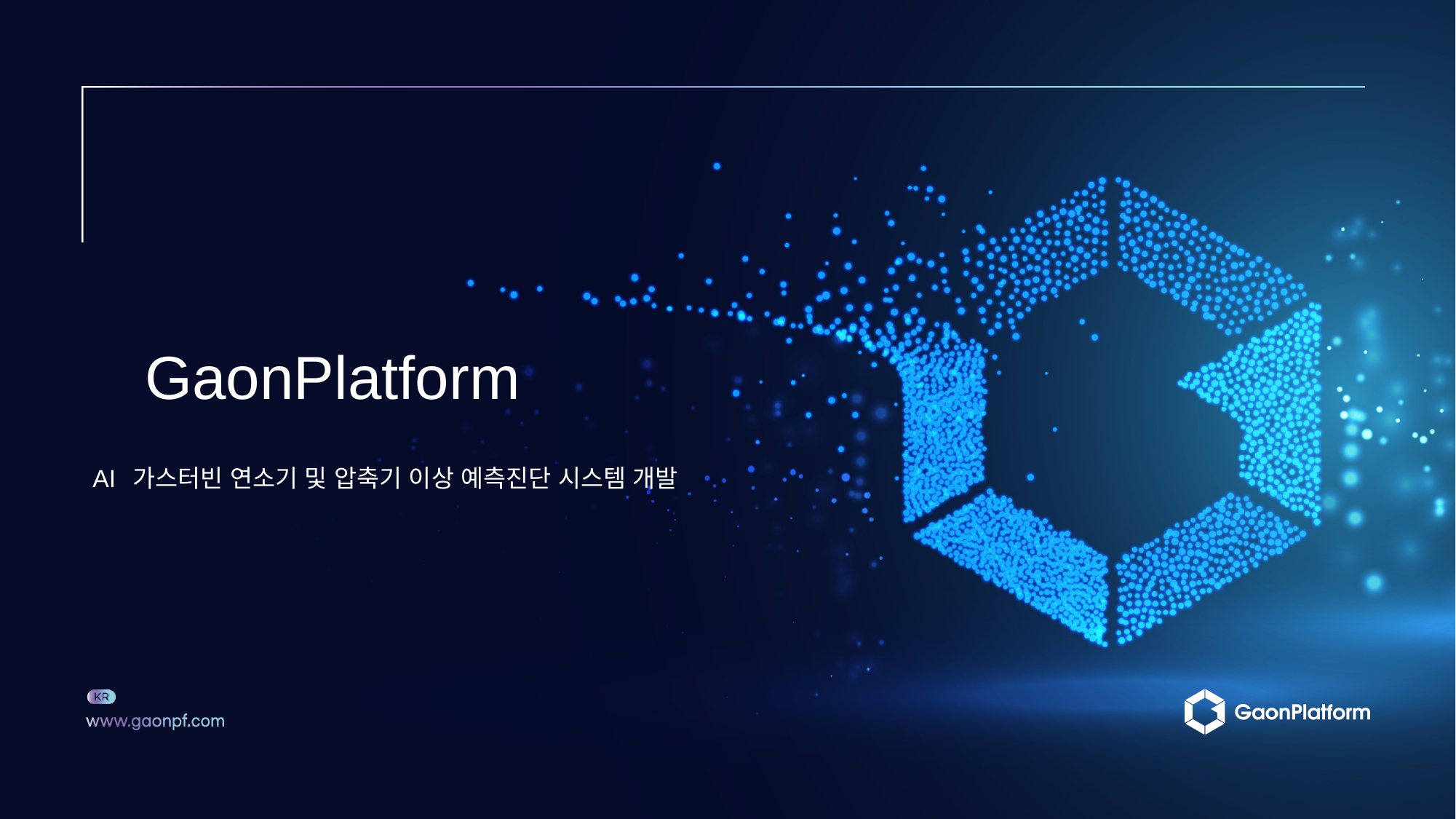

GaonPlatform
AI 가스터빈 연소기 및 압축기 이상 예측진단 시스템 개발